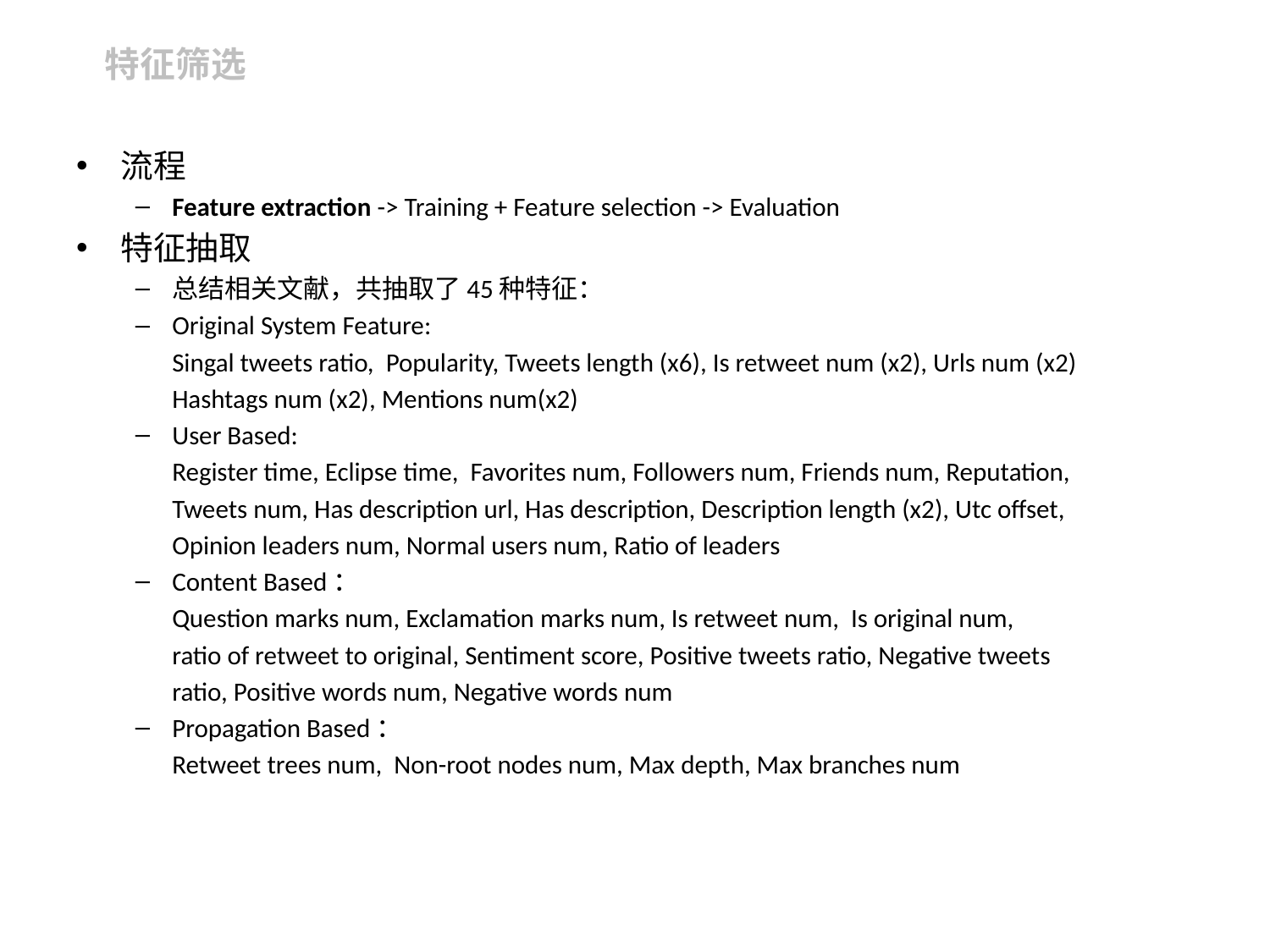

# 特征筛选
流程
Feature extraction -> Training + Feature selection -> Evaluation
特征抽取
总结相关文献，共抽取了45种特征：
Original System Feature:
		Singal tweets ratio,  Popularity, Tweets length (x6), Is retweet num (x2), Urls num (x2)
		Hashtags num (x2), Mentions num(x2)
User Based:
		Register time, Eclipse time,  Favorites num, Followers num, Friends num, Reputation,
		Tweets num, Has description url, Has description, Description length (x2), Utc offset,
		Opinion leaders num, Normal users num, Ratio of leaders
Content Based：
		Question marks num, Exclamation marks num, Is retweet num,  Is original num,
		ratio of retweet to original, Sentiment score, Positive tweets ratio, Negative tweets
		ratio, Positive words num, Negative words num
Propagation Based：
		Retweet trees num,  Non-root nodes num, Max depth, Max branches num